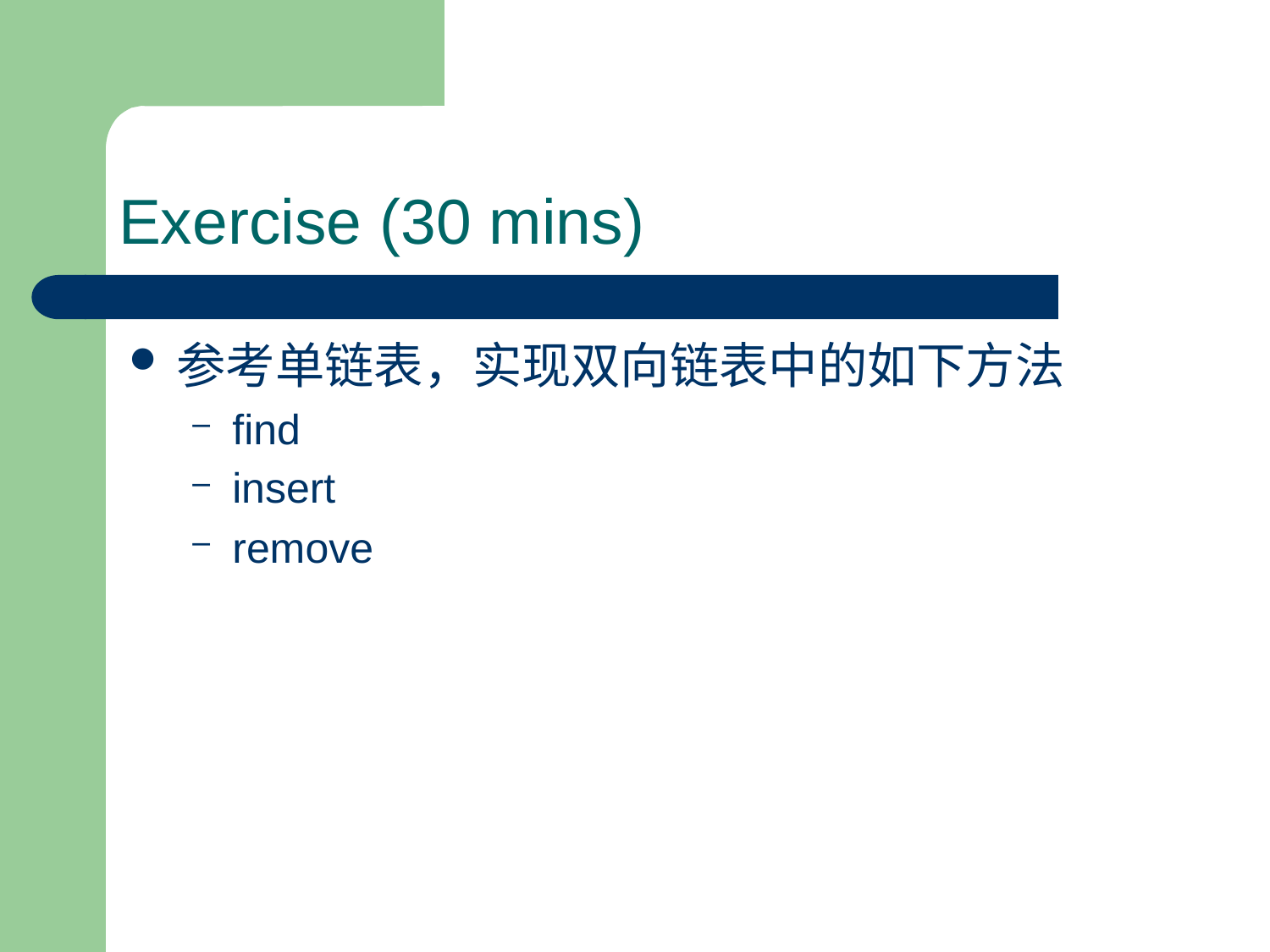

# Exercise (30 mins)
参考单链表，实现双向链表中的如下方法
find
insert
remove